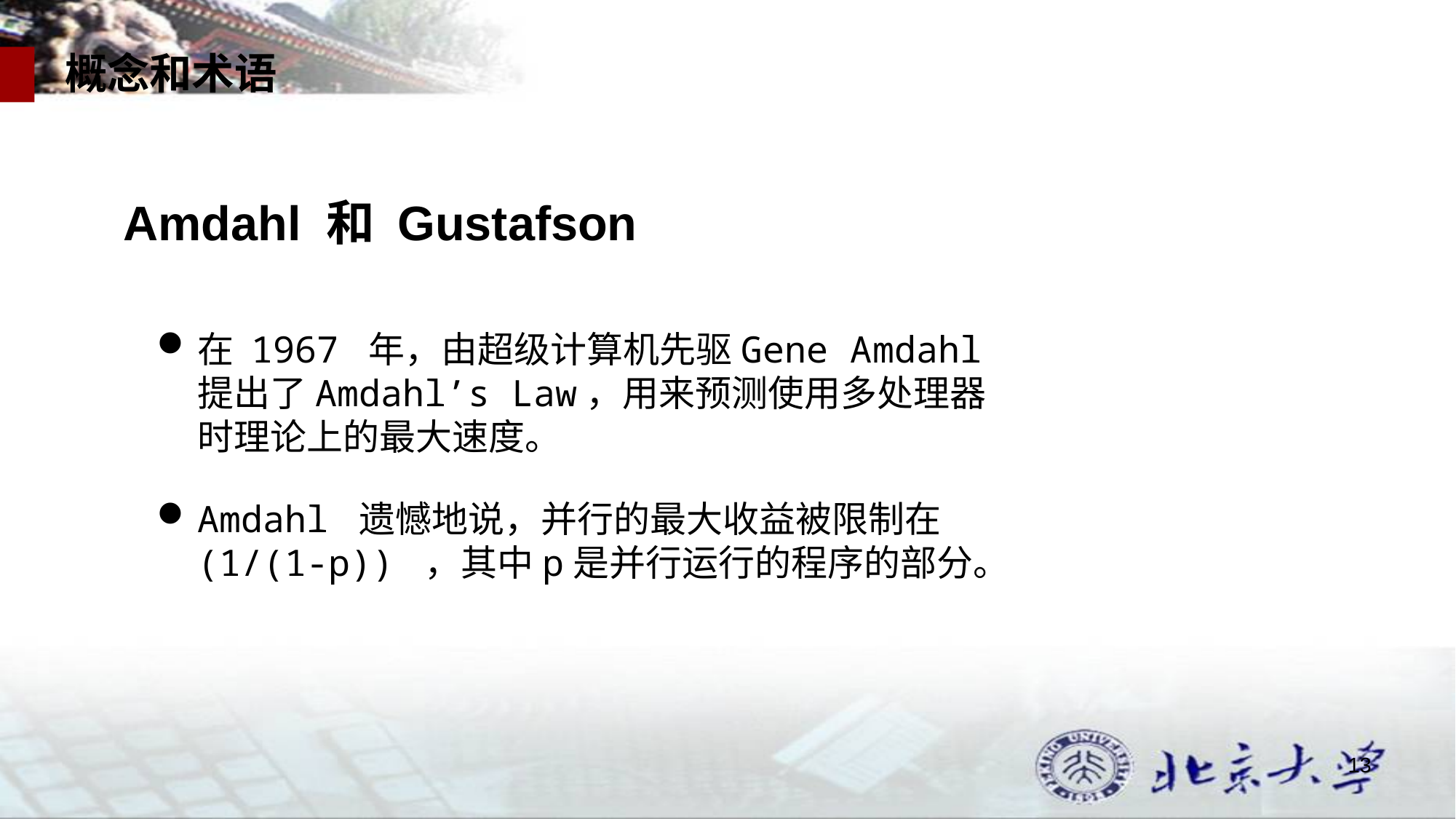

概念和术语

Amdahl 和 Gustafson
在 1967 年，由超级计算机先驱Gene Amdahl提出了Amdahl’s Law，用来预测使用多处理器时理论上的最大速度。
Amdahl 遗憾地说，并行的最大收益被限制在(1/(1-p)) ，其中p是并行运行的程序的部分。
13